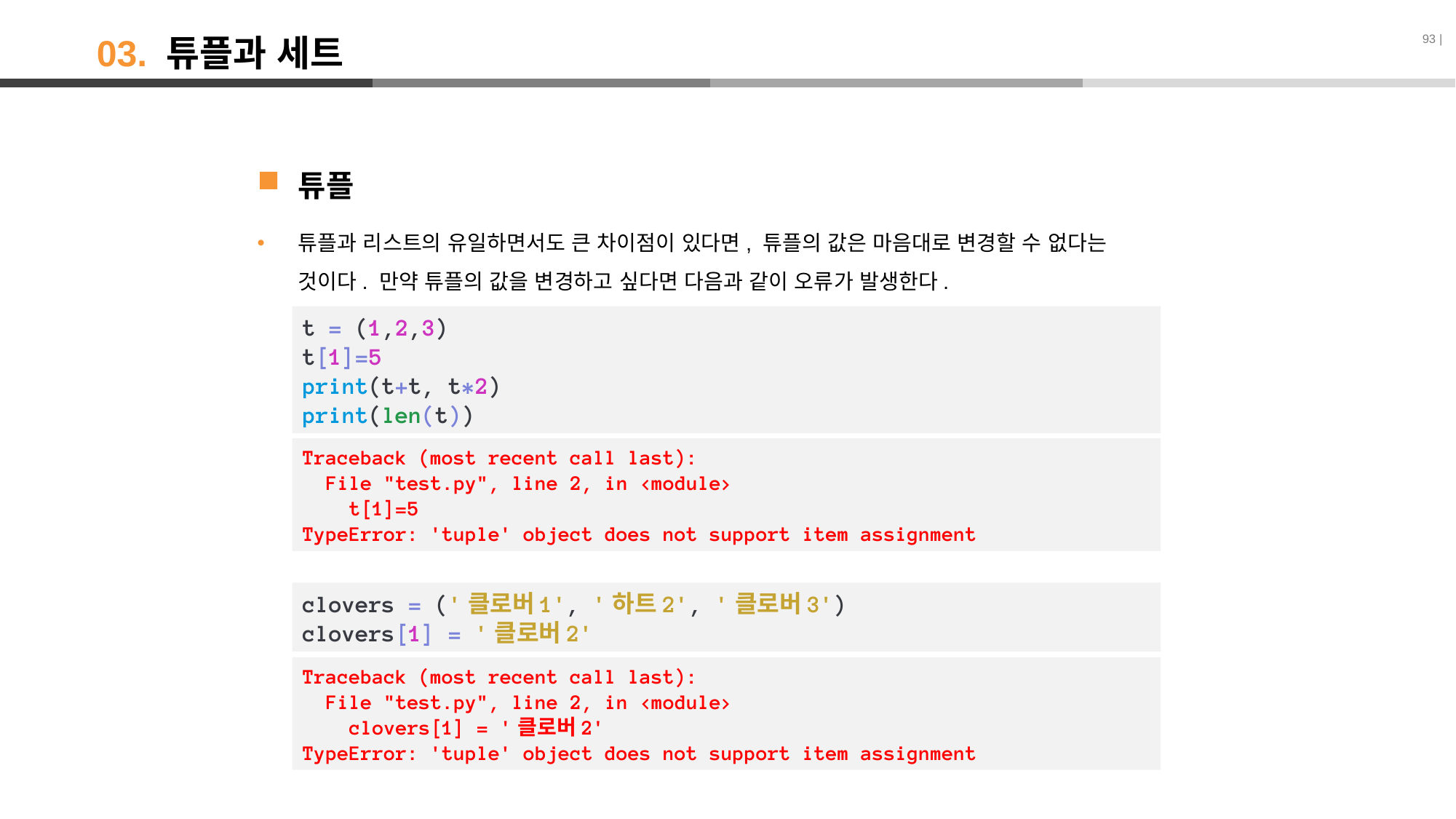

93 |
# 03. 튜플과 세트
튜플
튜플과 리스트의 유일하면서도 큰 차이점이 있다면, 튜플의 값은 마음대로 변경할 수 없다는 것이다. 만약 튜플의 값을 변경하고 싶다면 다음과 같이 오류가 발생한다.
t = (1,2,3)
t[1]=5
print(t+t, t*2)
print(len(t))
Traceback (most recent call last):
  File "test.py", line 2, in <module>
    t[1]=5
TypeError: 'tuple' object does not support item assignment
clovers = ('클로버1', '하트2', '클로버3')
clovers[1] = '클로버2'
Traceback (most recent call last):
  File "test.py", line 2, in <module>
    clovers[1] = '클로버2'
TypeError: 'tuple' object does not support item assignment